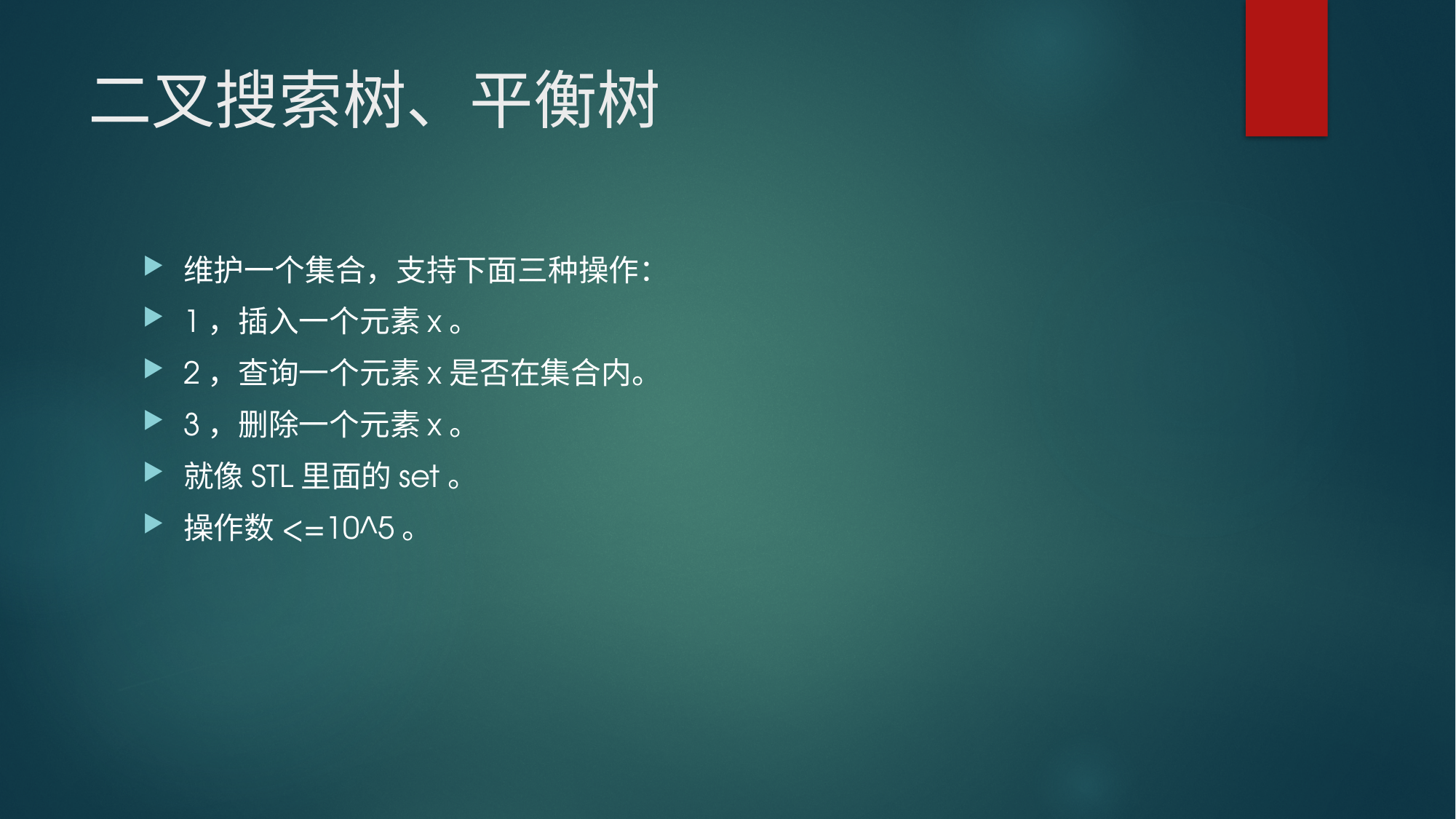

# 二叉搜索树、平衡树
维护一个集合，支持下面三种操作：
1，插入一个元素x。
2，查询一个元素x是否在集合内。
3，删除一个元素x。
就像STL里面的set。
操作数<=10^5。